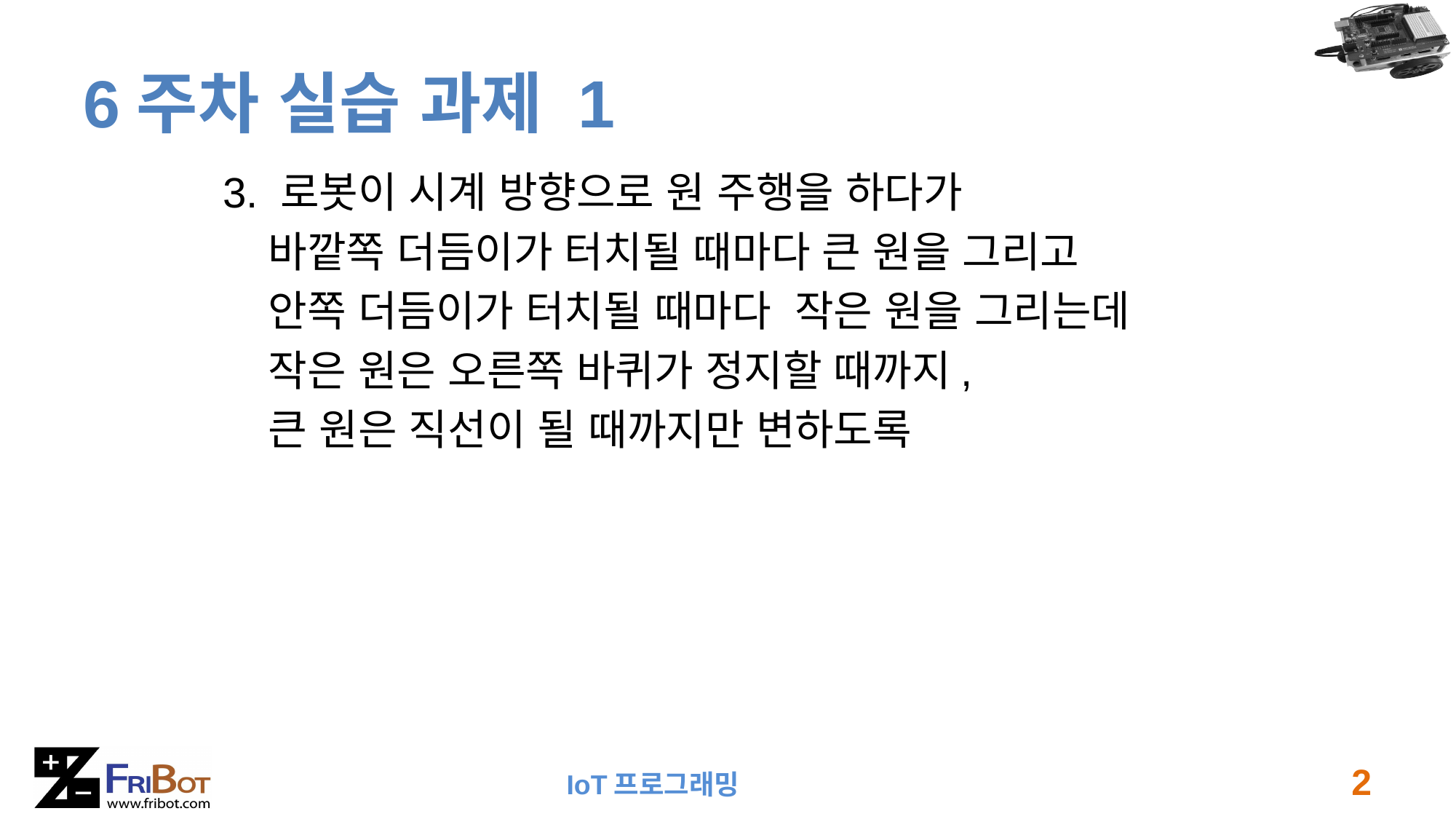

# 6주차 실습 과제 1
3. 로봇이 시계 방향으로 원 주행을 하다가
   바깥쪽 더듬이가 터치될 때마다 큰 원을 그리고
   안쪽 더듬이가 터치될 때마다  작은 원을 그리는데
   작은 원은 오른쪽 바퀴가 정지할 때까지,
   큰 원은 직선이 될 때까지만 변하도록
2